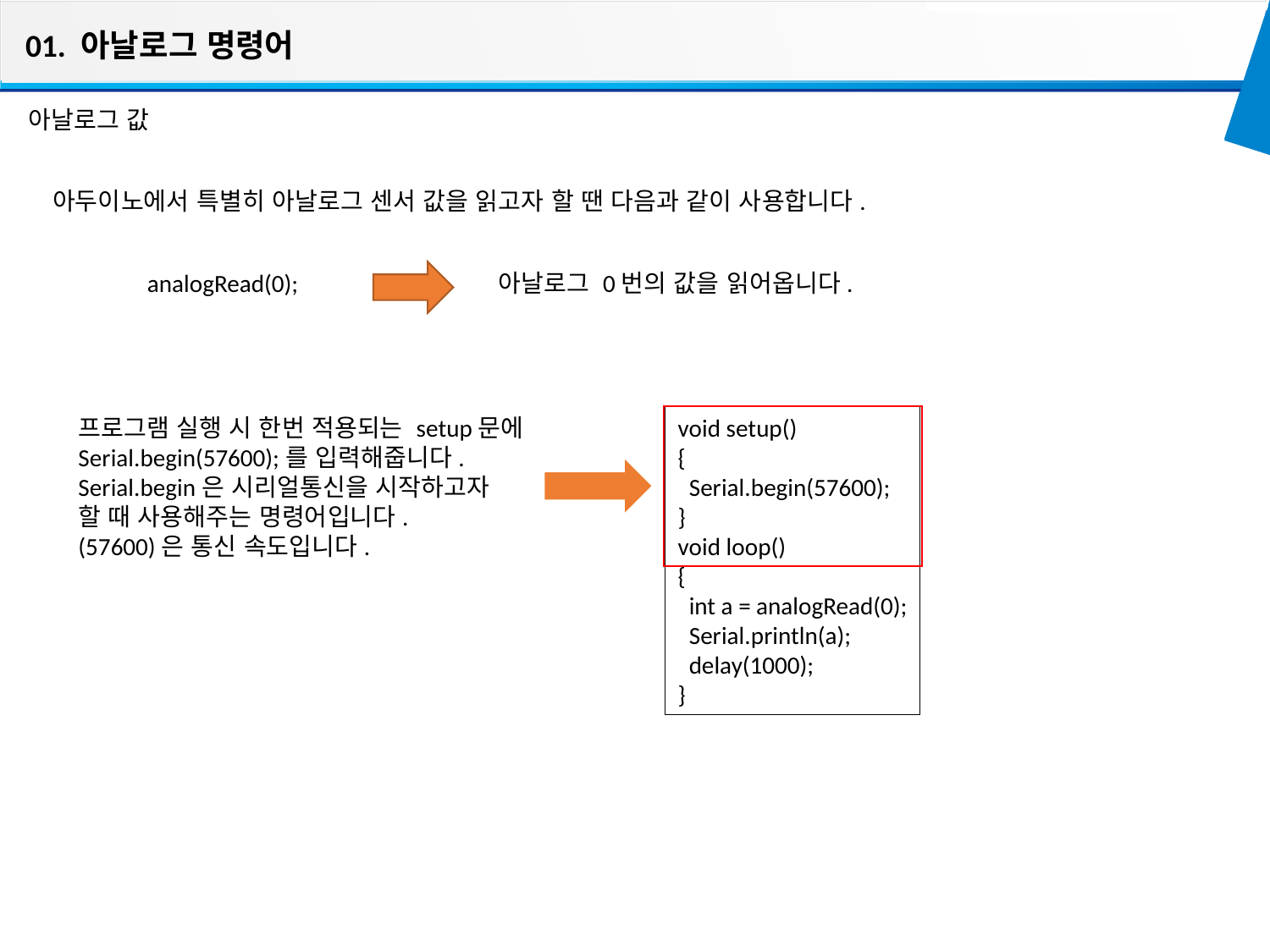

01. 아날로그 명령어

아날로그 값
아두이노에서 특별히 아날로그 센서 값을 읽고자 할 땐 다음과 같이 사용합니다.
analogRead(0);

아날로그 0번의 값을 읽어옵니다.
프로그램 실행 시 한번 적용되는 setup문에
Serial.begin(57600);를 입력해줍니다.
Serial.begin은 시리얼통신을 시작하고자
할 때 사용해주는 명령어입니다.
(57600)은 통신 속도입니다.
void setup()
{
  Serial.begin(57600);
}
void loop()
{
  int a = analogRead(0);
  Serial.println(a);
  delay(1000);
}